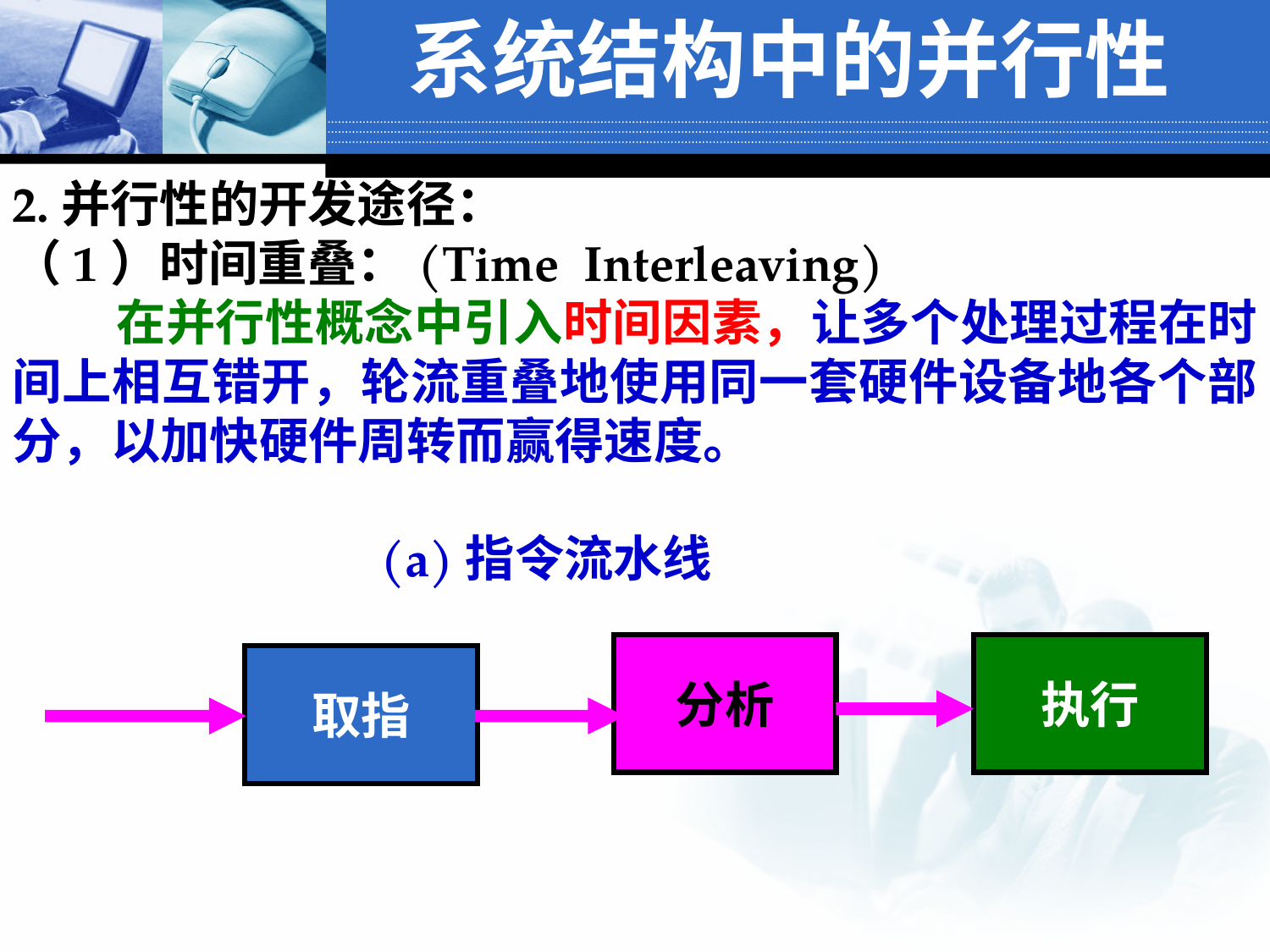

系统结构中的并行性
2.并行性的开发途径：
（1）时间重叠：(Time  Interleaving)
        在并行性概念中引入时间因素，让多个处理过程在时间上相互错开，轮流重叠地使用同一套硬件设备地各个部分，以加快硬件周转而赢得速度。

                              (a)指令流水线
分析
执行
取指